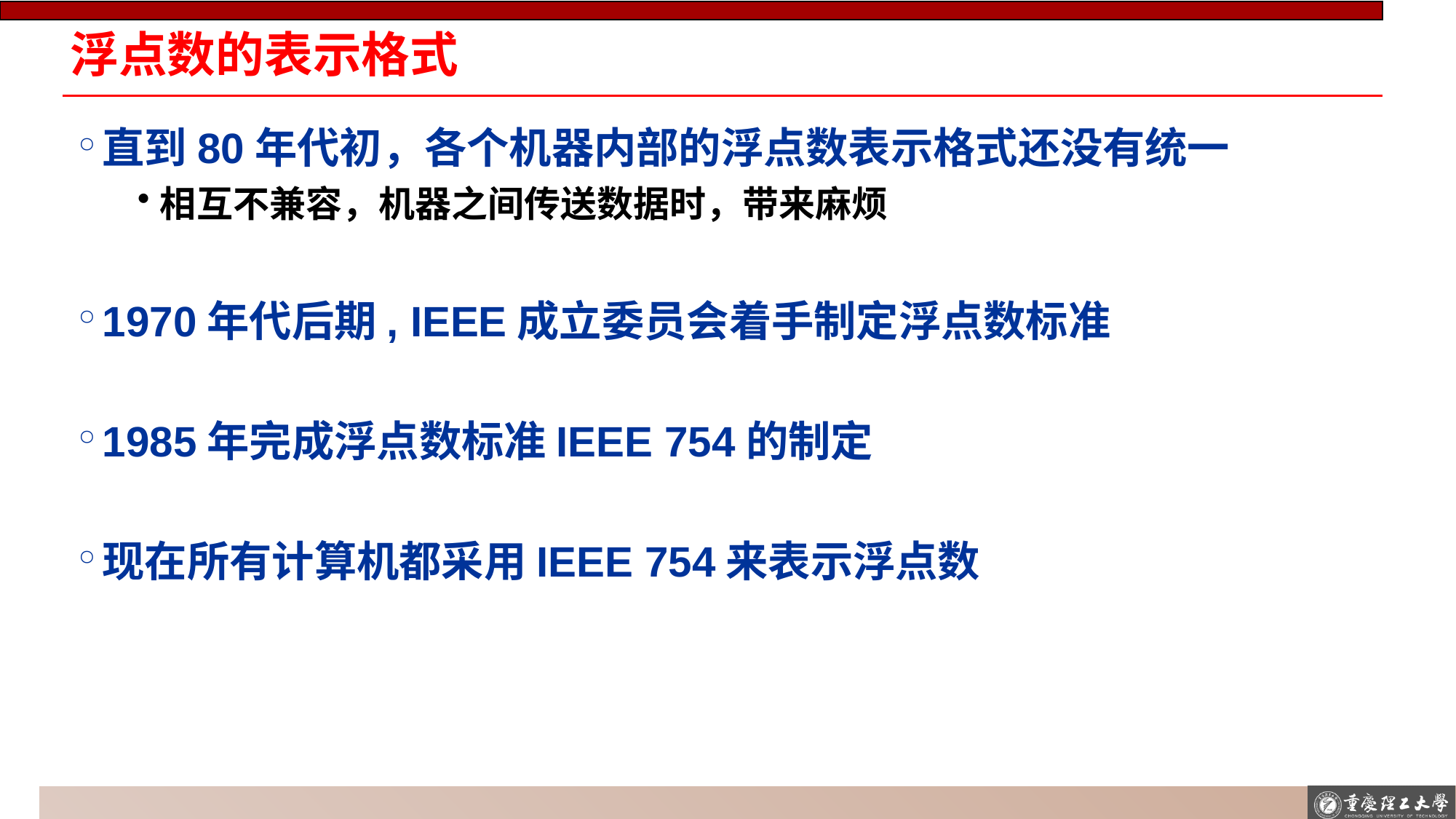

# 浮点数的表示格式
直到80年代初，各个机器内部的浮点数表示格式还没有统一
相互不兼容，机器之间传送数据时，带来麻烦

1970年代后期, IEEE成立委员会着手制定浮点数标准

1985年完成浮点数标准IEEE 754的制定

现在所有计算机都采用IEEE 754来表示浮点数